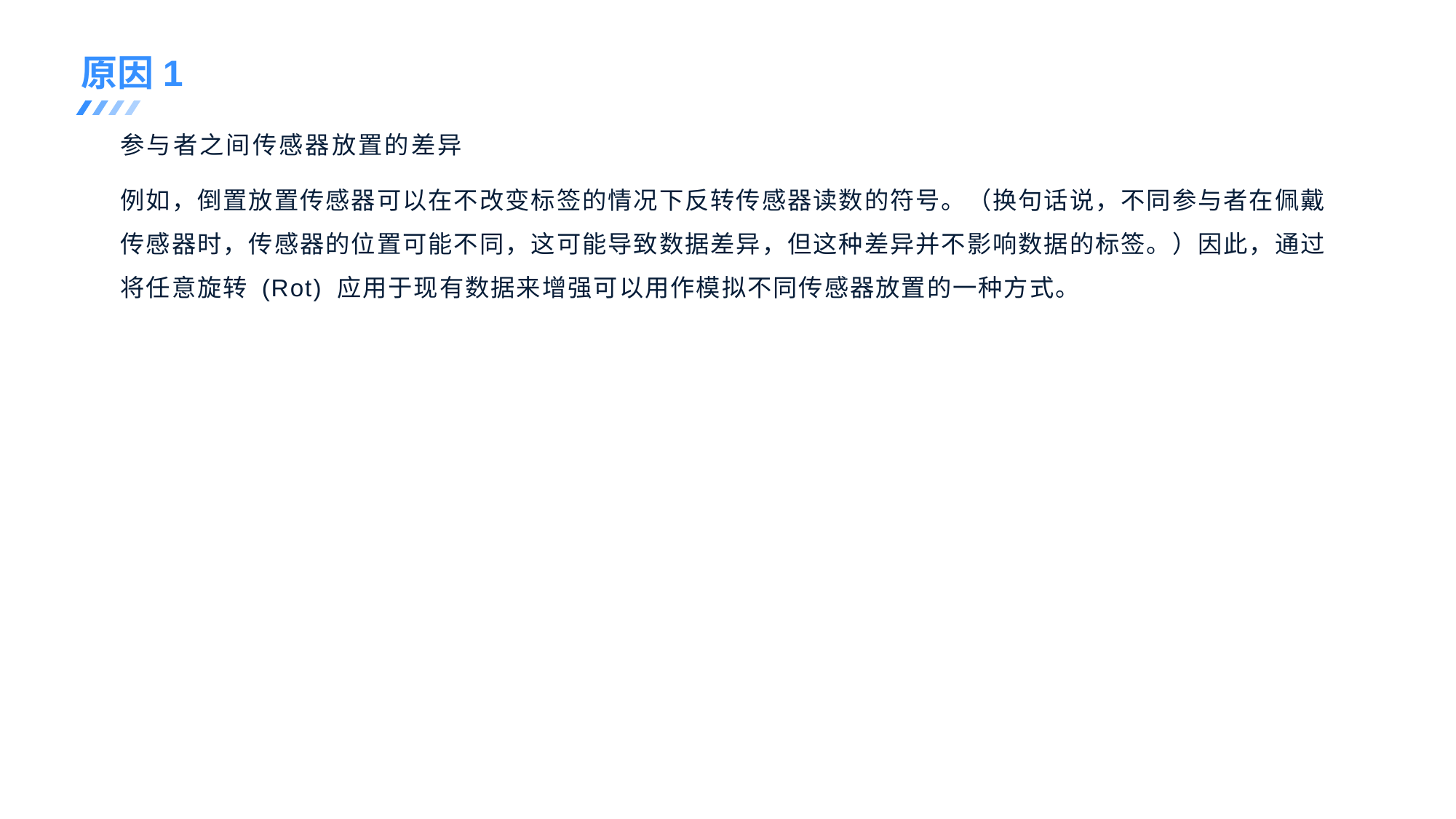

原因1

参与者之间传感器放置的差异
例如，倒置放置传感器可以在不改变标签的情况下反转传感器读数的符号。（换句话说，不同参与者在佩戴传感器时，传感器的位置可能不同，这可能导致数据差异，但这种差异并不影响数据的标签。）因此，通过将任意旋转 (Rot) 应用于现有数据来增强可以用作模拟不同传感器放置的一种方式。